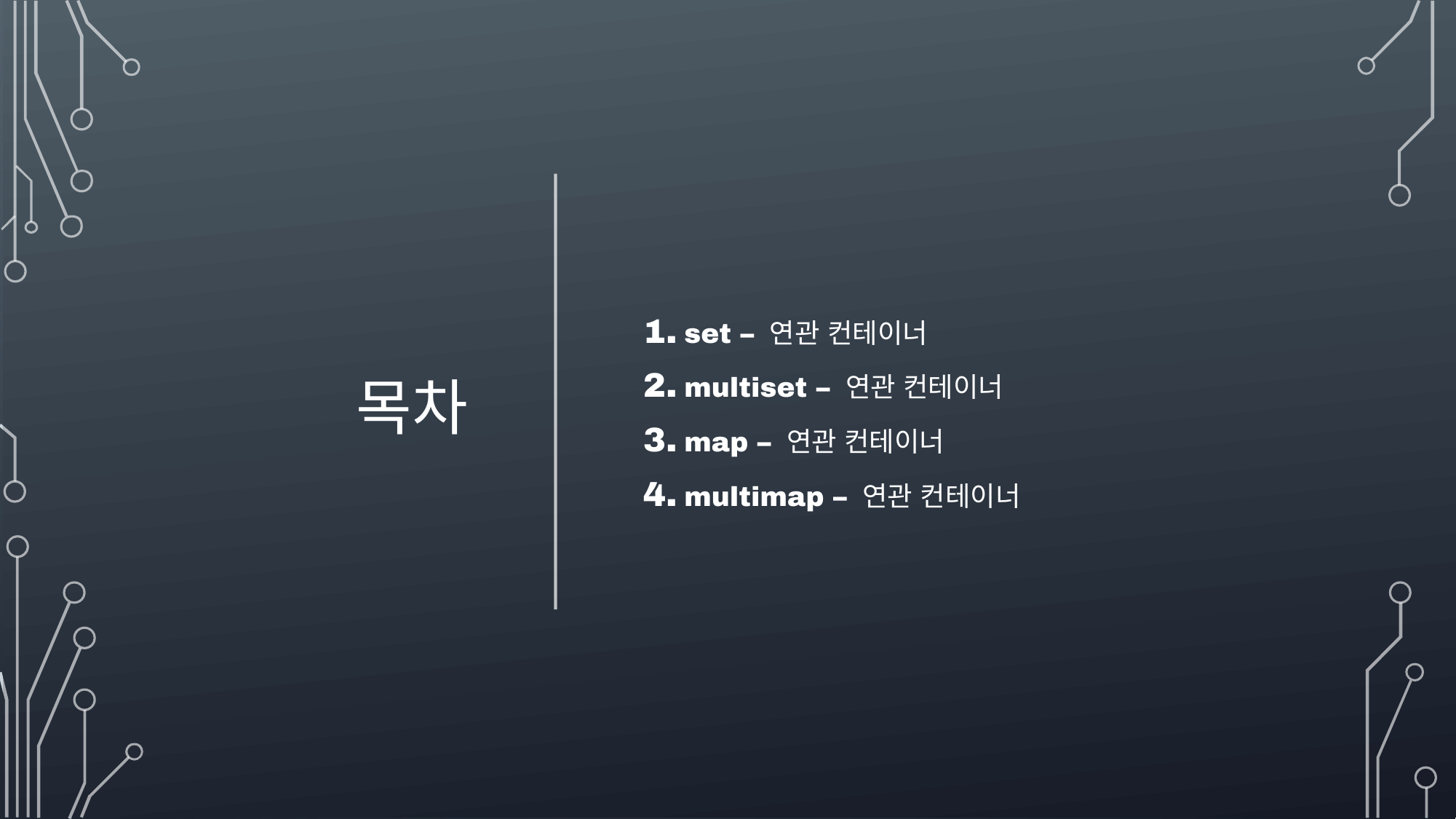

# 목차
set – 연관 컨테이너
multiset – 연관 컨테이너
map – 연관 컨테이너
multimap – 연관 컨테이너